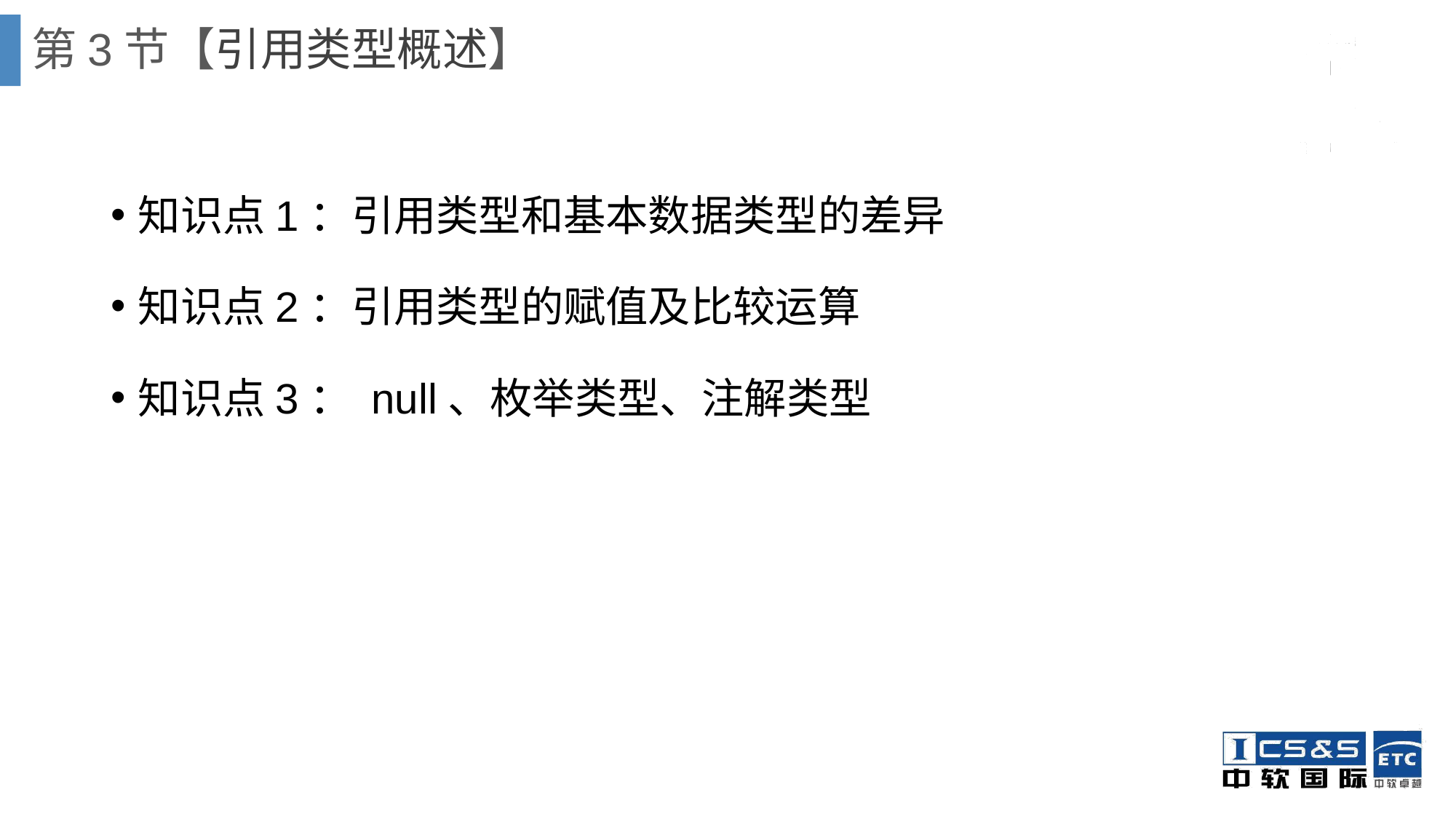

# 第3节【引用类型概述】
知识点1：引用类型和基本数据类型的差异
知识点2：引用类型的赋值及比较运算
知识点3： null、枚举类型、注解类型